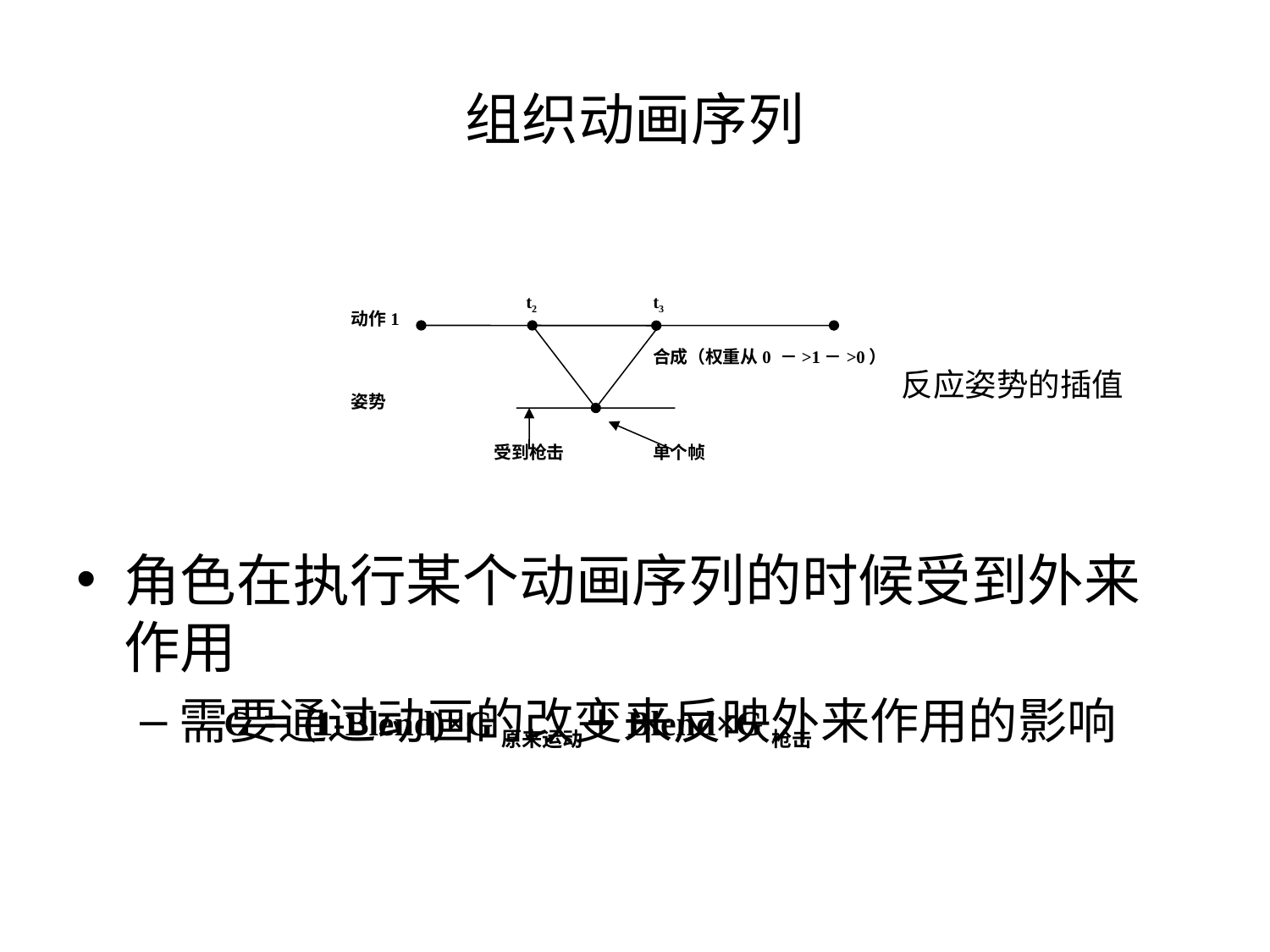

# 组织动画序列

角色在执行某个动画序列的时候受到外来作用
需要通过动画的改变来反映外来作用的影响

t2
t3
动作1

合成（权重从0 －>1－>0）
姿势

受到枪击
单个帧
反应姿势的插值
G＝(1-Blend)×G原来运动＋Blend×G枪击